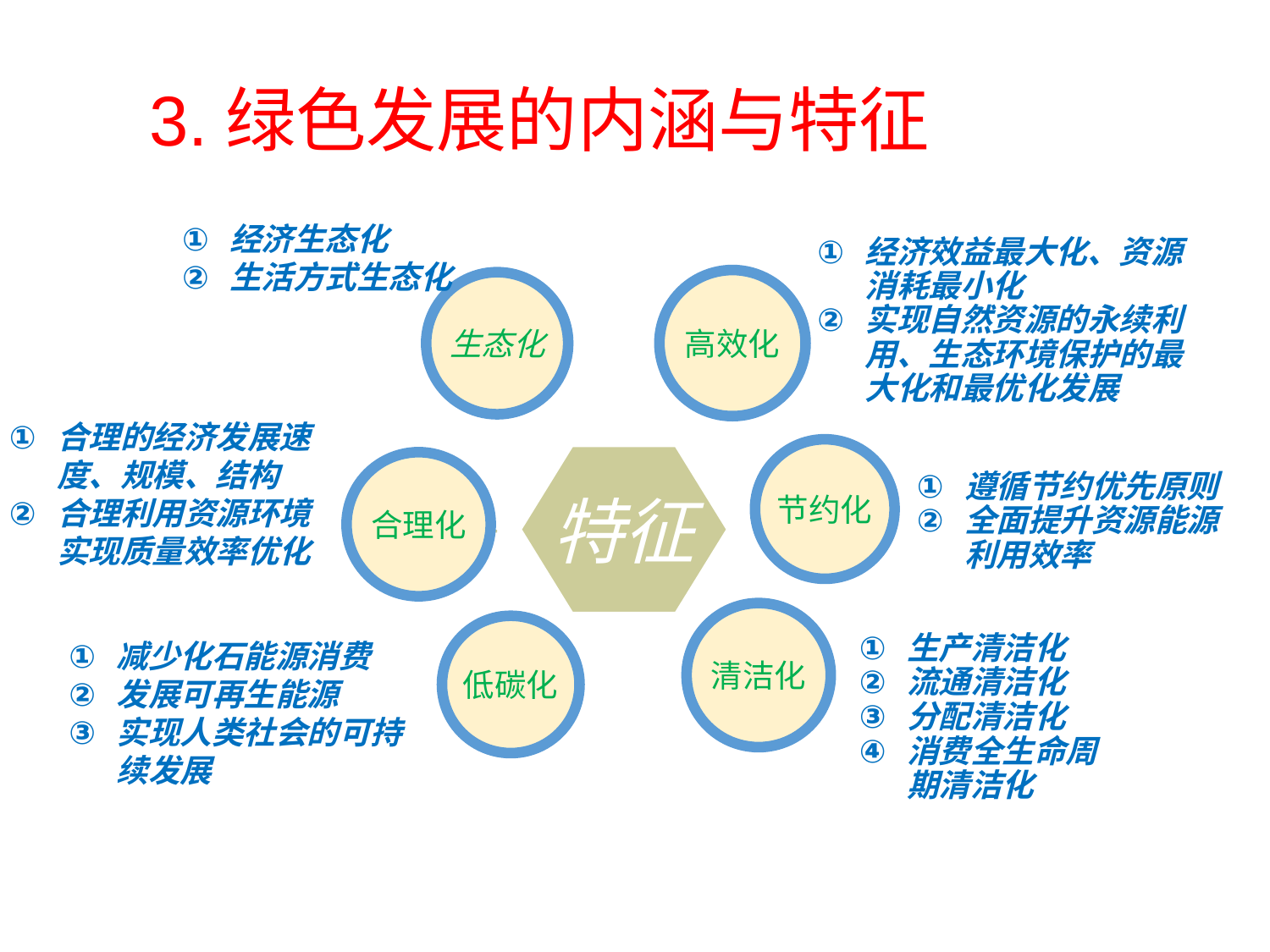

3.绿色发展的内涵与特征
经济生态化
生活方式生态化

高效化
生态化
经济效益最大化、资源消耗最小化
实现自然资源的永续利用、生态环境保护的最大化和最优化发展

合理的经济发展速度、规模、结构
合理利用资源环境实现质量效率优化
节约化
特征
合理化
遵循节约优先原则
全面提升资源能源利用效率

清洁化
低碳化
减少化石能源消费
发展可再生能源
实现人类社会的可持续发展
生产清洁化
流通清洁化
分配清洁化
消费全生命周期清洁化